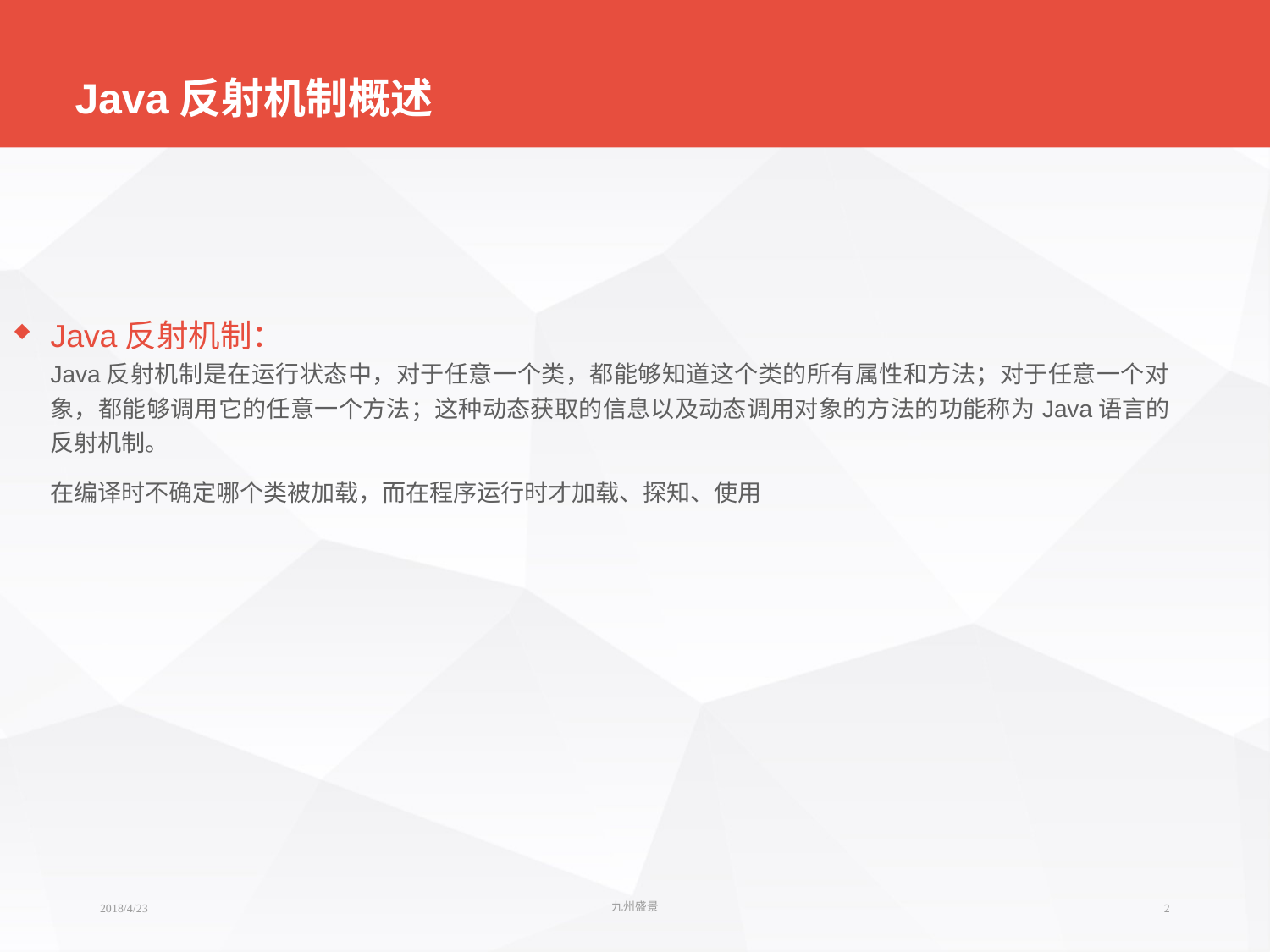

# Java反射机制概述
Java反射机制：
Java反射机制是在运行状态中，对于任意一个类，都能够知道这个类的所有属性和方法；对于任意一个对象，都能够调用它的任意一个方法；这种动态获取的信息以及动态调用对象的方法的功能称为Java语言的反射机制。
在编译时不确定哪个类被加载，而在程序运行时才加载、探知、使用

2018/4/23
九州盛景
2